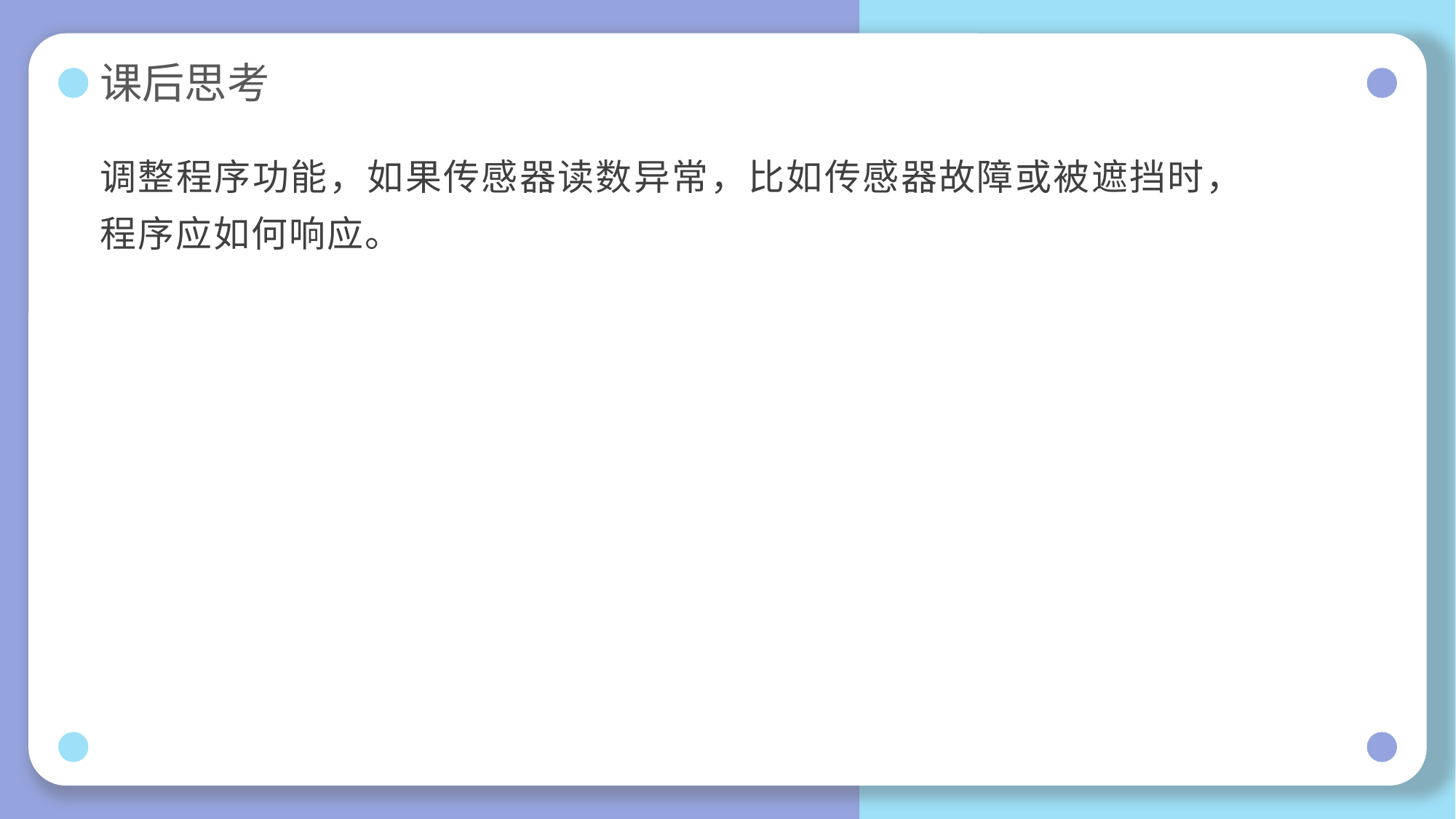

# 课后思考
调整程序功能，如果传感器读数异常，比如传感器故障或被遮挡时，程序应如何响应。